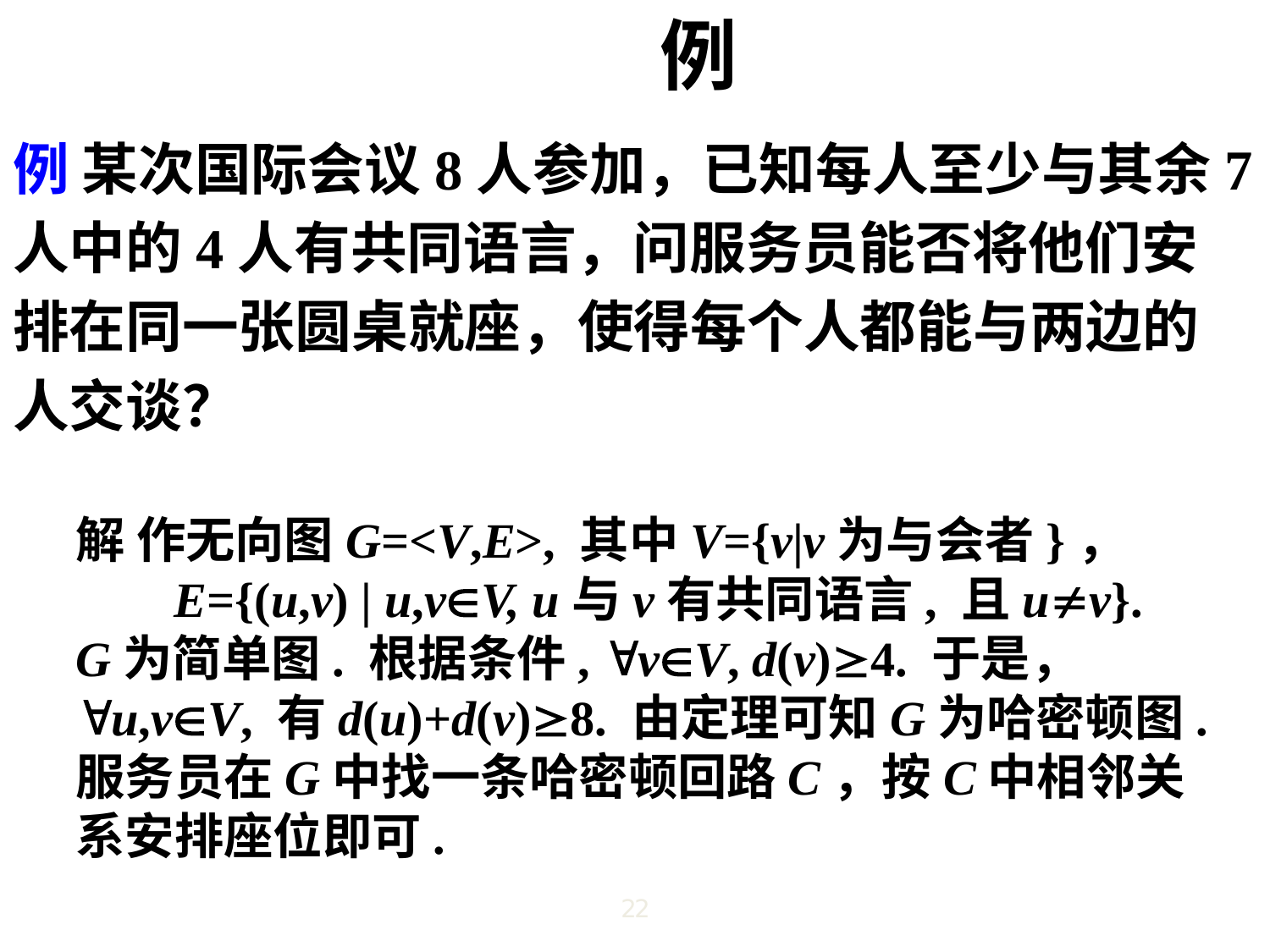

# 例
例 某次国际会议8人参加，已知每人至少与其余7
人中的4人有共同语言，问服务员能否将他们安
排在同一张圆桌就座，使得每个人都能与两边的
人交谈？
解 作无向图G=<V,E>, 其中V={v|v为与会者}，
        E={(u,v) | u,v∈V, u与v有共同语言, 且u≠v}.
G为简单图. 根据条件, ∀v∈V, d(v)≥4. 于是，
∀u,v∈V, 有d(u)+d(v)≥8. 由定理可知G为哈密顿图.
服务员在G中找一条哈密顿回路C，按C中相邻关
系安排座位即可.
22